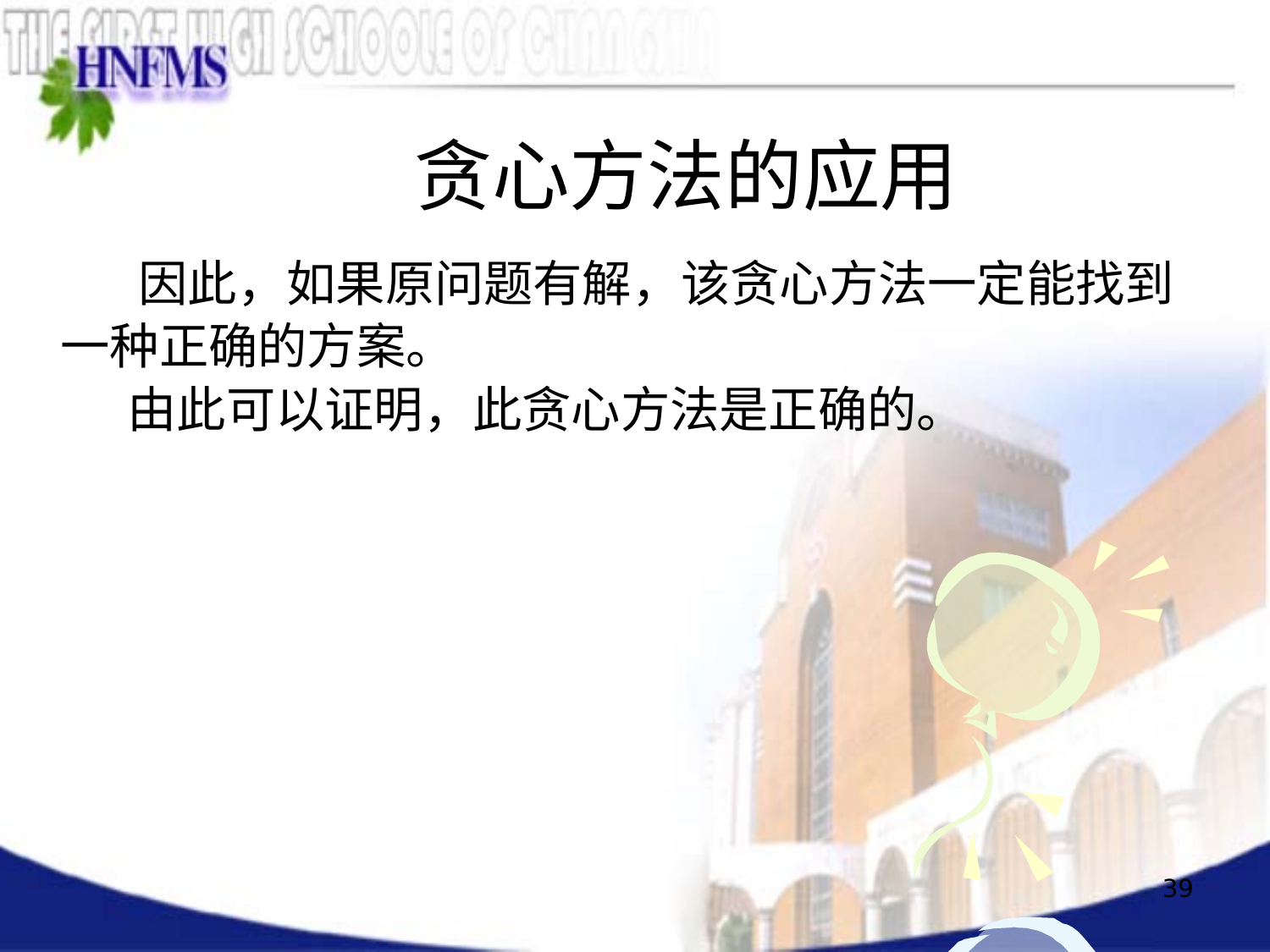

# 贪心方法的应用

      因此，如果原问题有解，该贪心方法一定能找到
一种正确的方案。
     由此可以证明，此贪心方法是正确的。
39